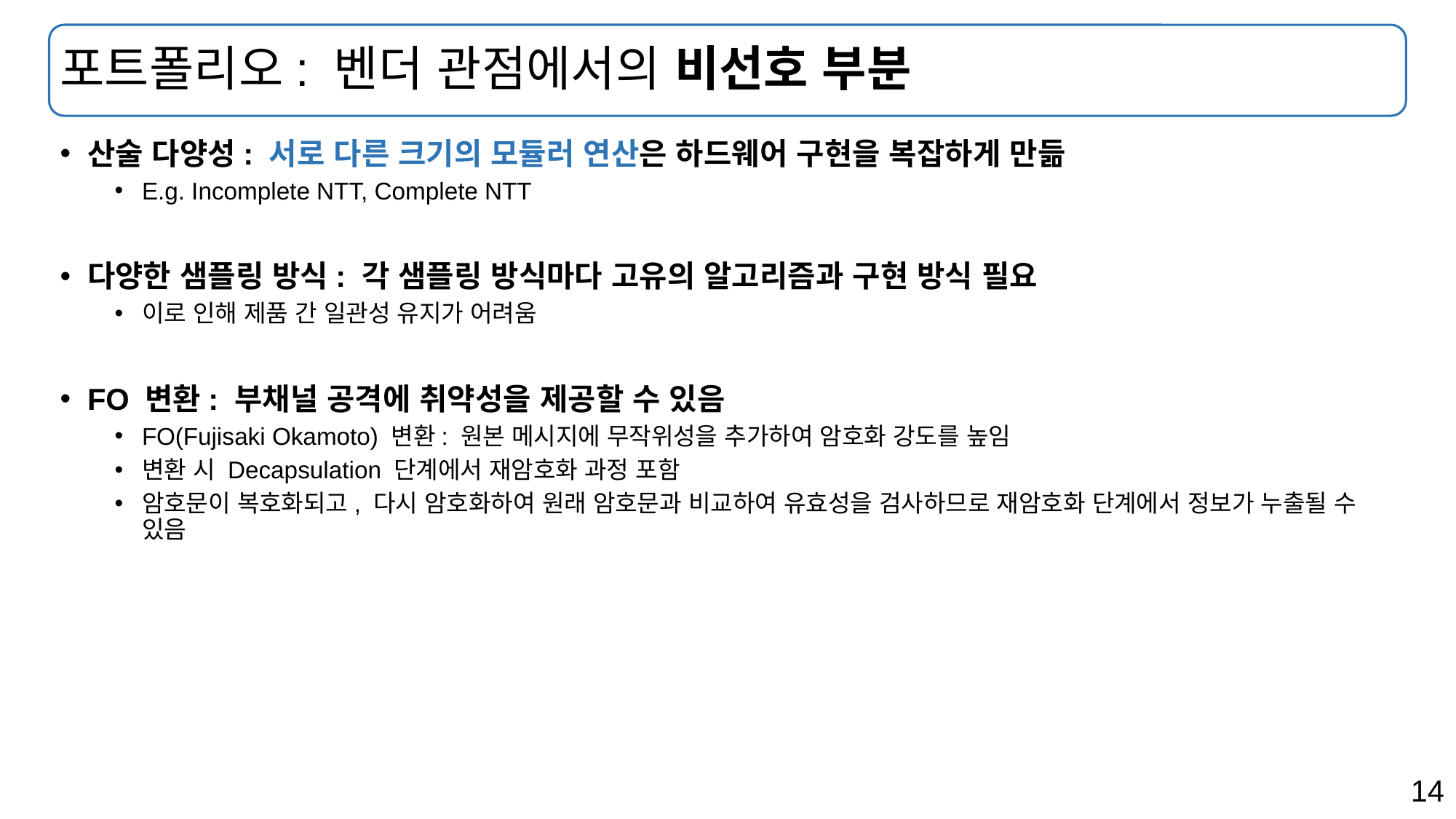

# 포트폴리오: 벤더 관점에서의 비선호 부분
산술 다양성: 서로 다른 크기의 모듈러 연산은 하드웨어 구현을 복잡하게 만듦
E.g. Incomplete NTT, Complete NTT

다양한 샘플링 방식: 각 샘플링 방식마다 고유의 알고리즘과 구현 방식 필요
이로 인해 제품 간 일관성 유지가 어려움

FO 변환: 부채널 공격에 취약성을 제공할 수 있음
FO(Fujisaki Okamoto) 변환: 원본 메시지에 무작위성을 추가하여 암호화 강도를 높임
변환 시 Decapsulation 단계에서 재암호화 과정 포함
암호문이 복호화되고, 다시 암호화하여 원래 암호문과 비교하여 유효성을 검사하므로 재암호화 단계에서 정보가 누출될 수 있음